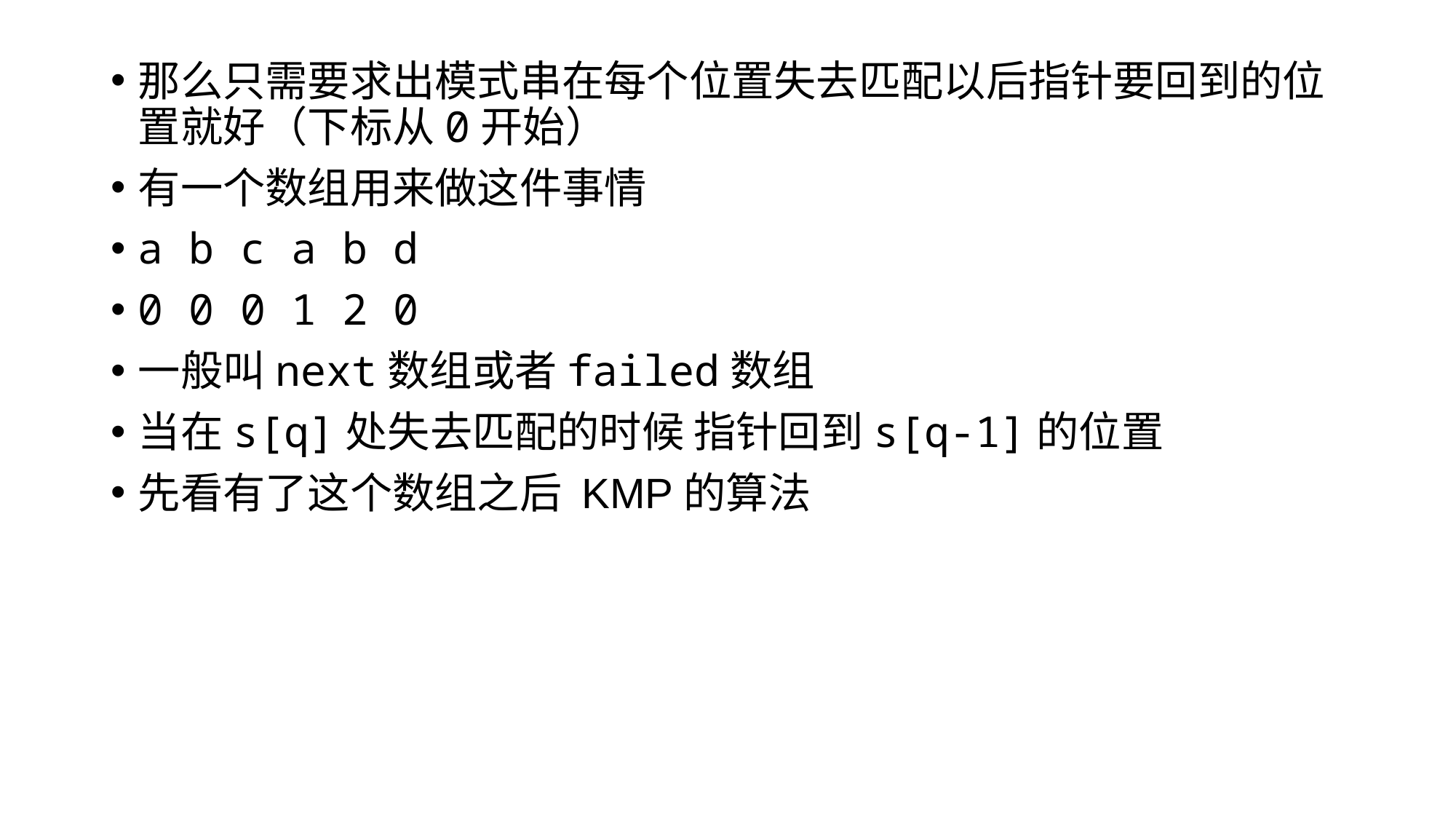

那么只需要求出模式串在每个位置失去匹配以后指针要回到的位置就好（下标从0开始）
有一个数组用来做这件事情
a b c a b d
0 0 0 1 2 0
一般叫next数组或者failed数组
当在s[q]处失去匹配的时候 指针回到s[q-1]的位置
先看有了这个数组之后 KMP的算法